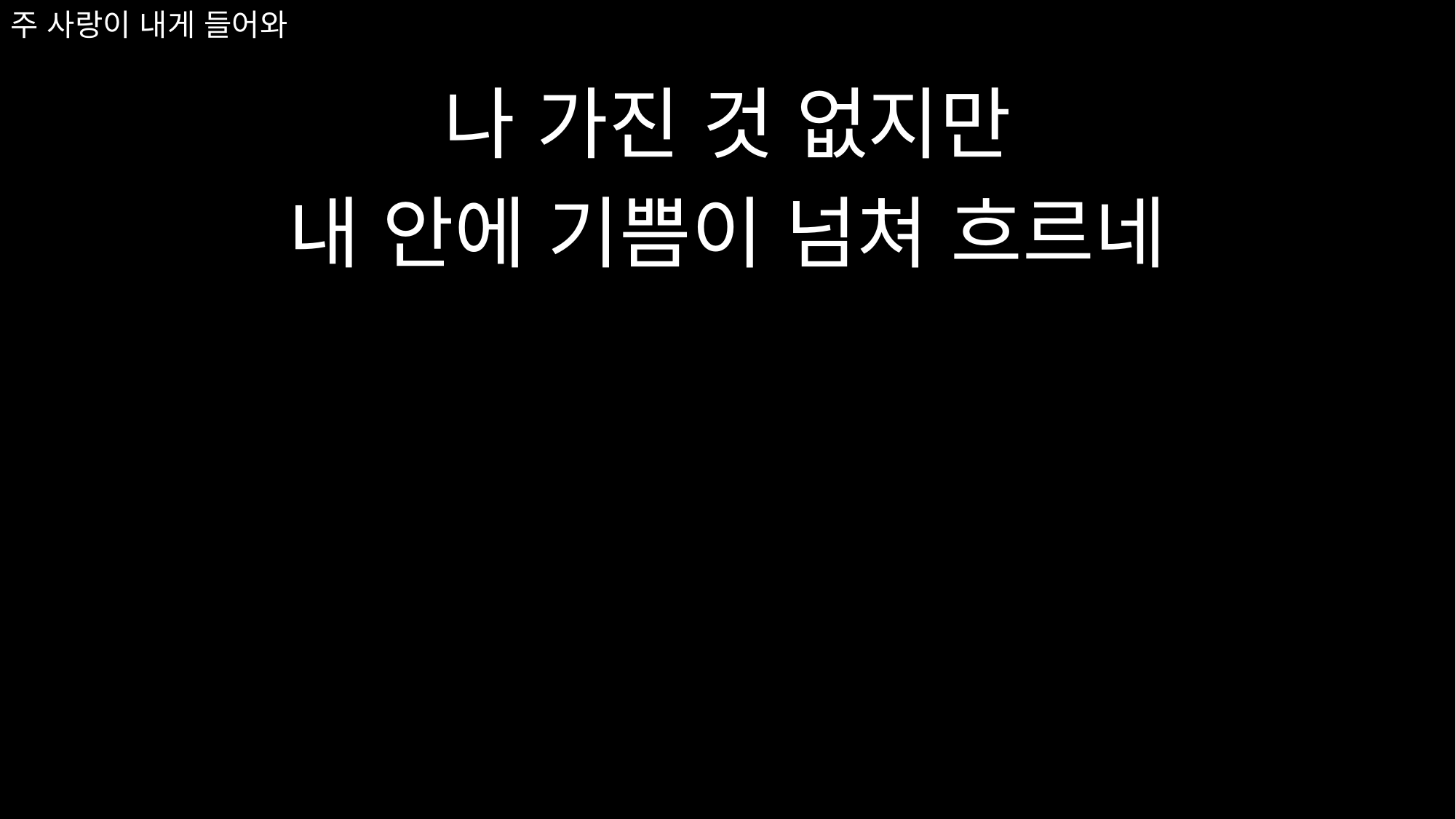

# 주 사랑이 내게 들어와
나 가진 것 없지만
내 안에 기쁨이 넘쳐 흐르네